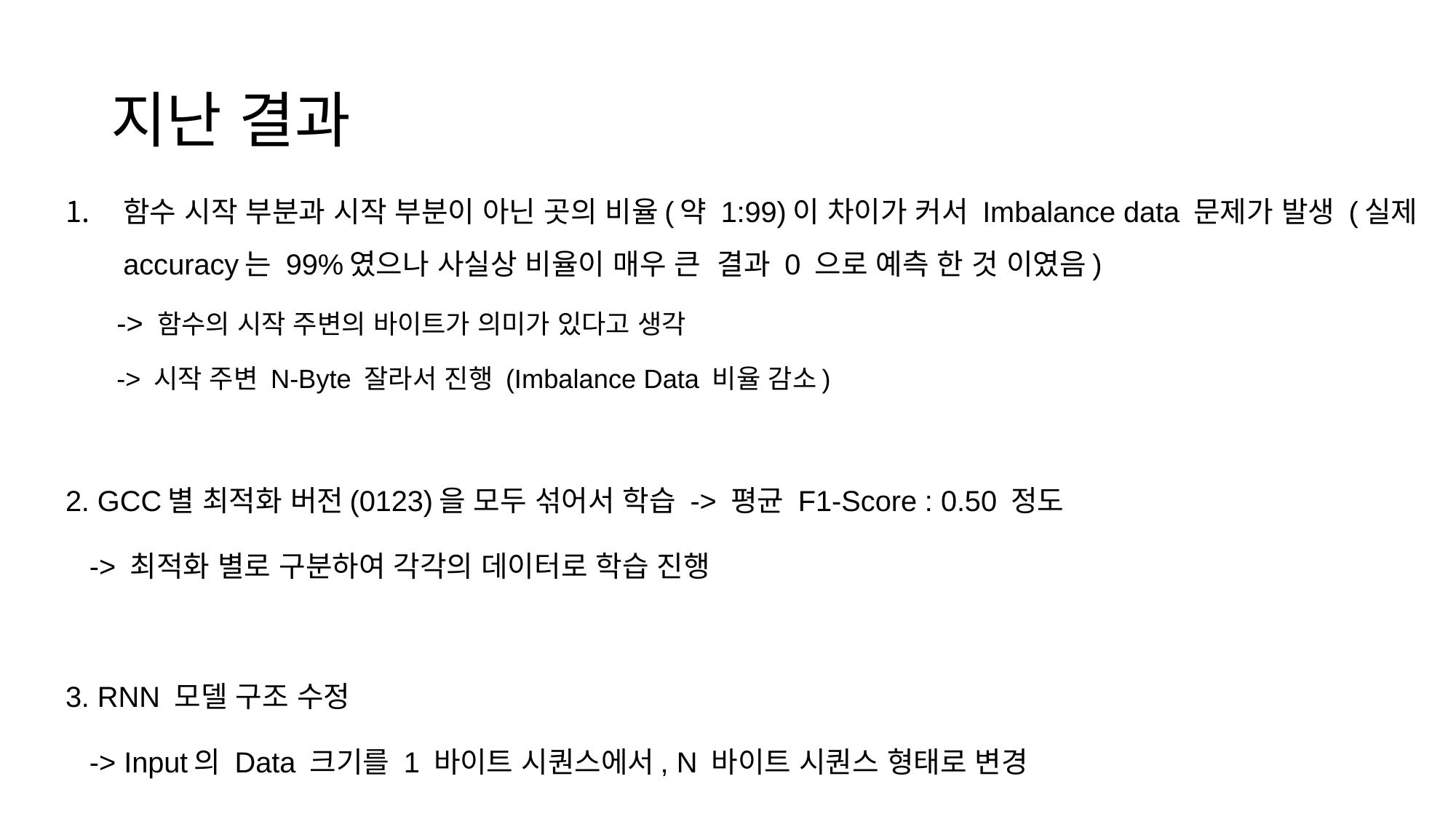

# 지난 결과
함수 시작 부분과 시작 부분이 아닌 곳의 비율(약 1:99)이 차이가 커서 Imbalance data 문제가 발생 (실제 accuracy는 99%였으나 사실상 비율이 매우 큰  결과 0 으로 예측 한 것 이였음)
-> 함수의 시작 주변의 바이트가 의미가 있다고 생각
-> 시작 주변 N-Byte 잘라서 진행 (Imbalance Data 비율 감소)

2. GCC별 최적화 버전(0123)을 모두 섞어서 학습 -> 평균 F1-Score : 0.50 정도
   -> 최적화 별로 구분하여 각각의 데이터로 학습 진행

3. RNN 모델 구조 수정
   -> Input의 Data 크기를 1 바이트 시퀀스에서, N 바이트 시퀀스 형태로 변경